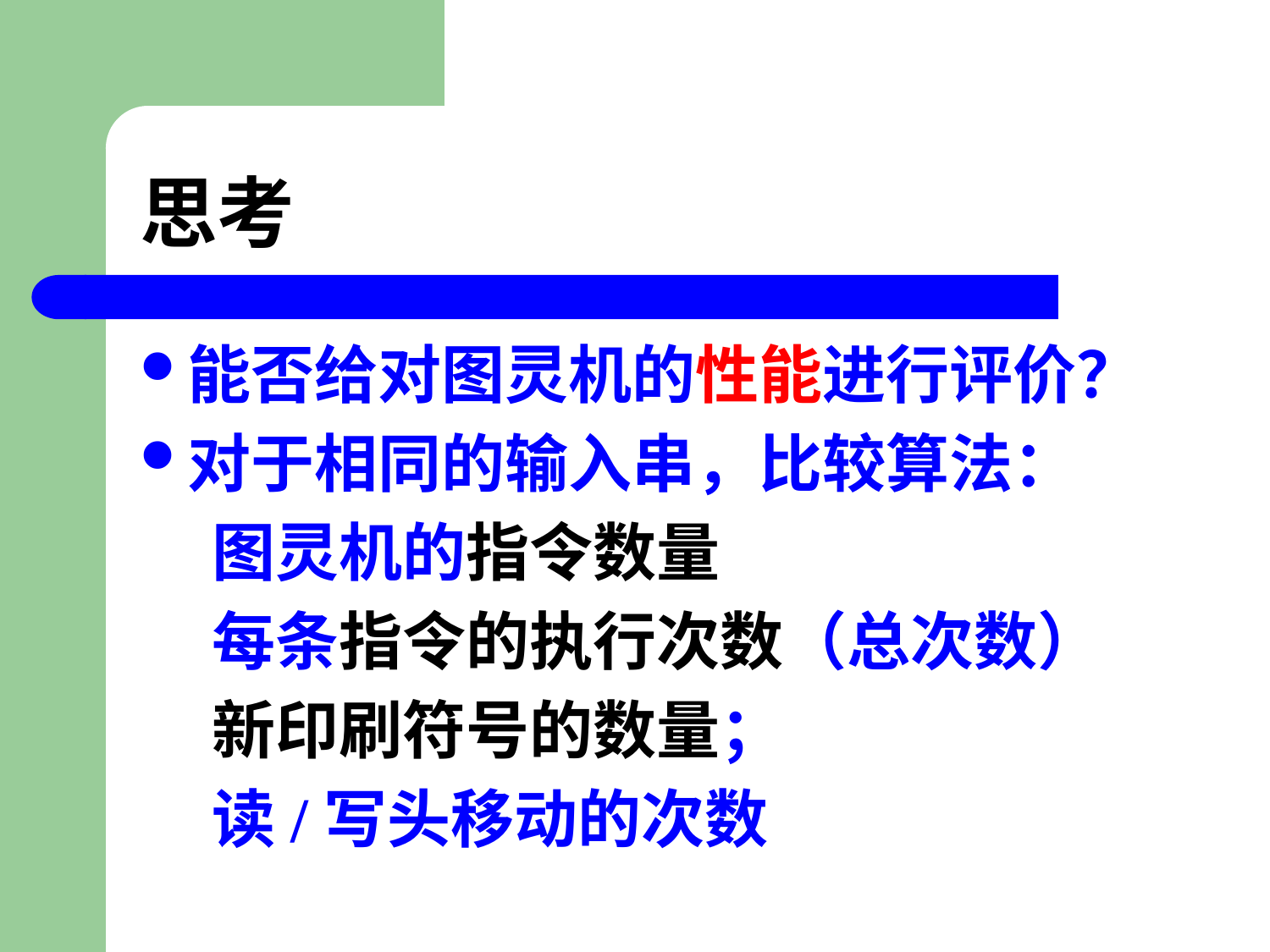

# 思考
能否给对图灵机的性能进行评价？
对于相同的输入串，比较算法：
    图灵机的指令数量
    每条指令的执行次数（总次数）
    新印刷符号的数量；
    读/写头移动的次数